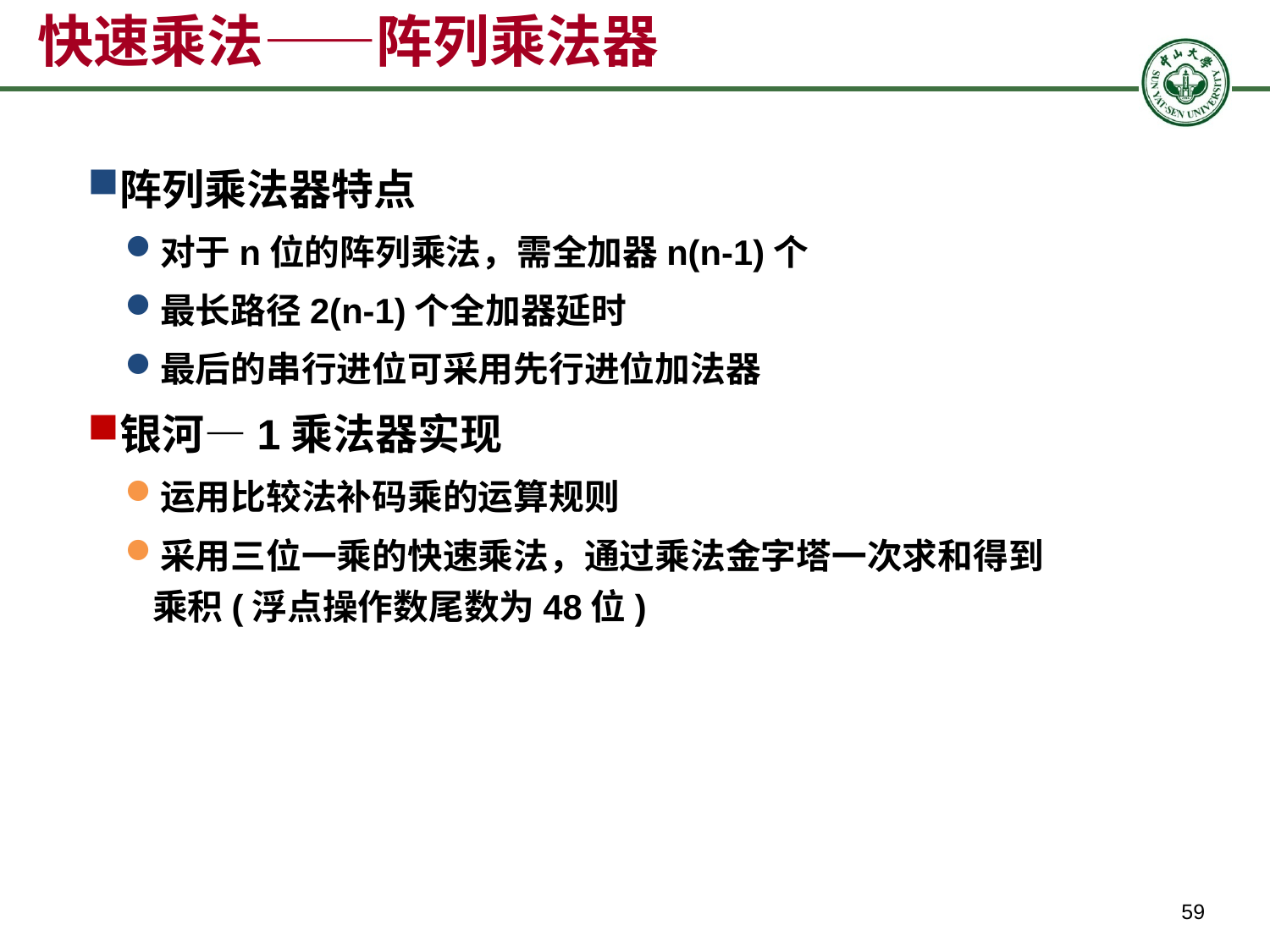

# 快速乘法——阵列乘法器
阵列乘法器特点
对于n位的阵列乘法，需全加器n(n-1)个
最长路径2(n-1)个全加器延时
最后的串行进位可采用先行进位加法器
银河—1乘法器实现
运用比较法补码乘的运算规则
采用三位一乘的快速乘法，通过乘法金字塔一次求和得到乘积(浮点操作数尾数为48位)